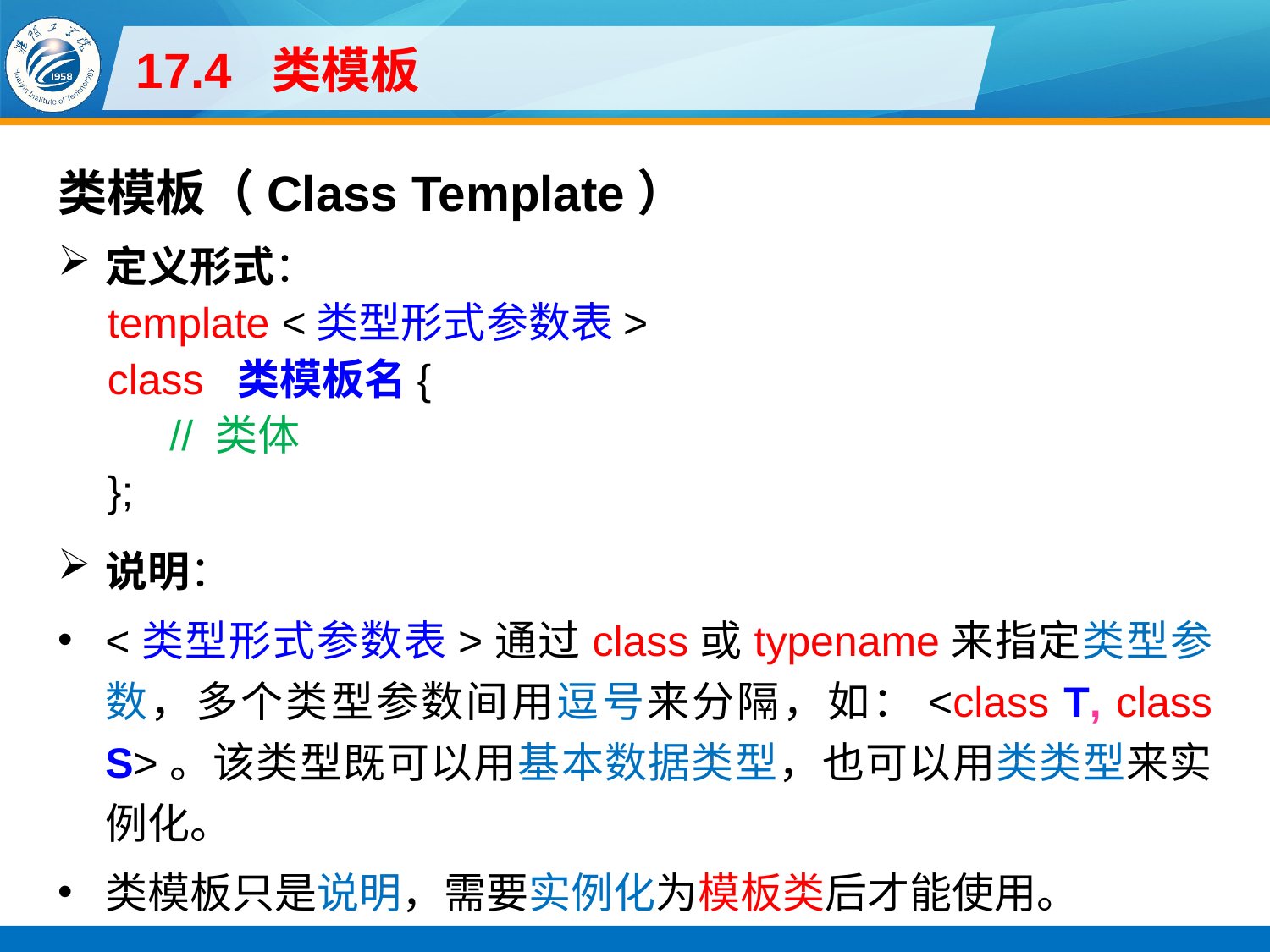

# 17.4  类模板
类模板（Class Template）
定义形式：
template <类型形式参数表>
class  类模板名{
// 类体
};
说明：
<类型形式参数表>通过class或typename来指定类型参数，多个类型参数间用逗号来分隔，如：<class T, class S>。该类型既可以用基本数据类型，也可以用类类型来实例化。
类模板只是说明，需要实例化为模板类后才能使用。